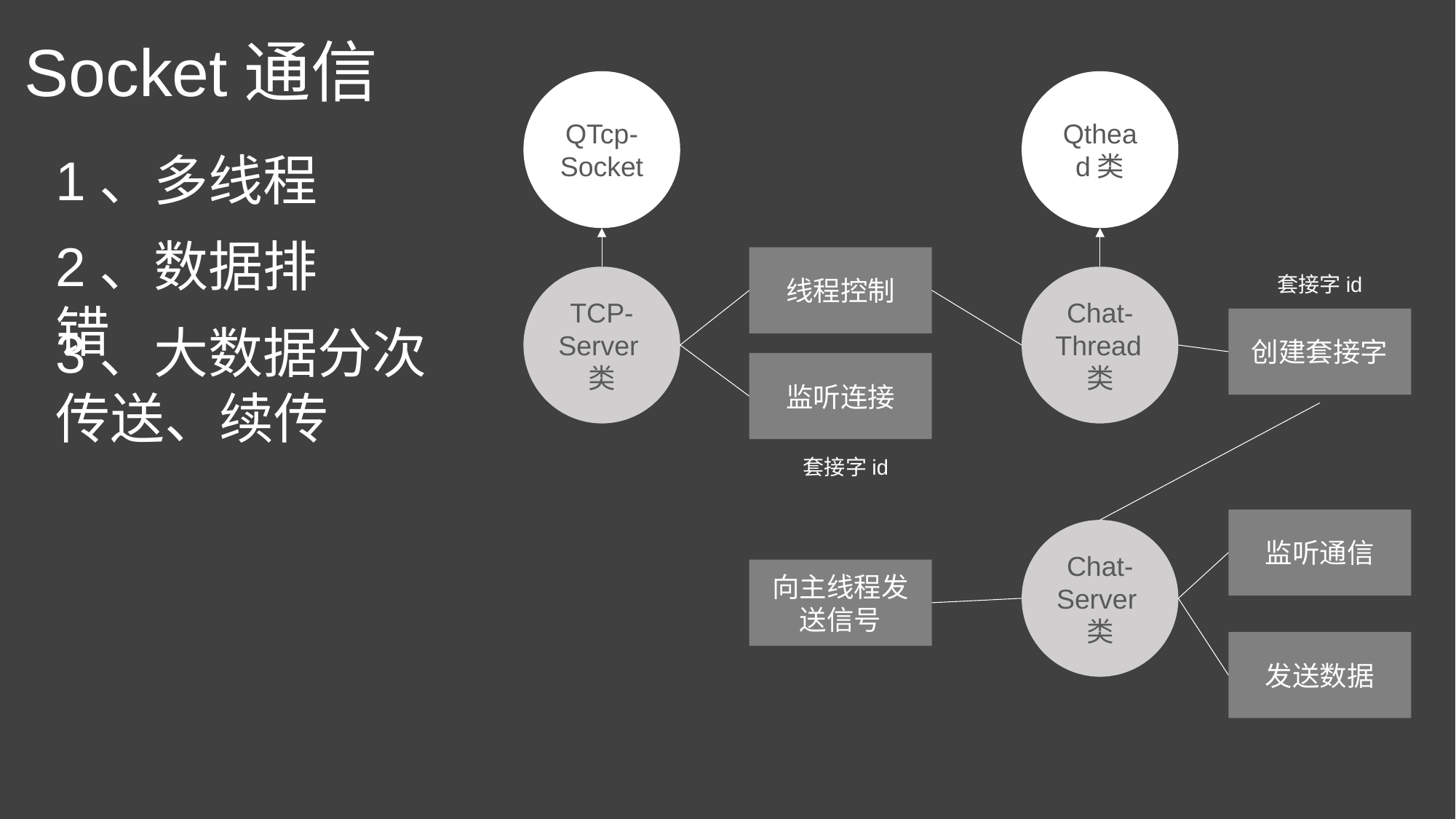

Socket通信
QTcp-Socket
Qthead类
1、多线程
2、数据排错
线程控制
套接字id
TCP-Server类
Chat-Thread类
创建套接字
3、大数据分次传送、续传
监听连接
套接字id
监听通信
Chat-Server类
向主线程发送信号
邱威
发送数据